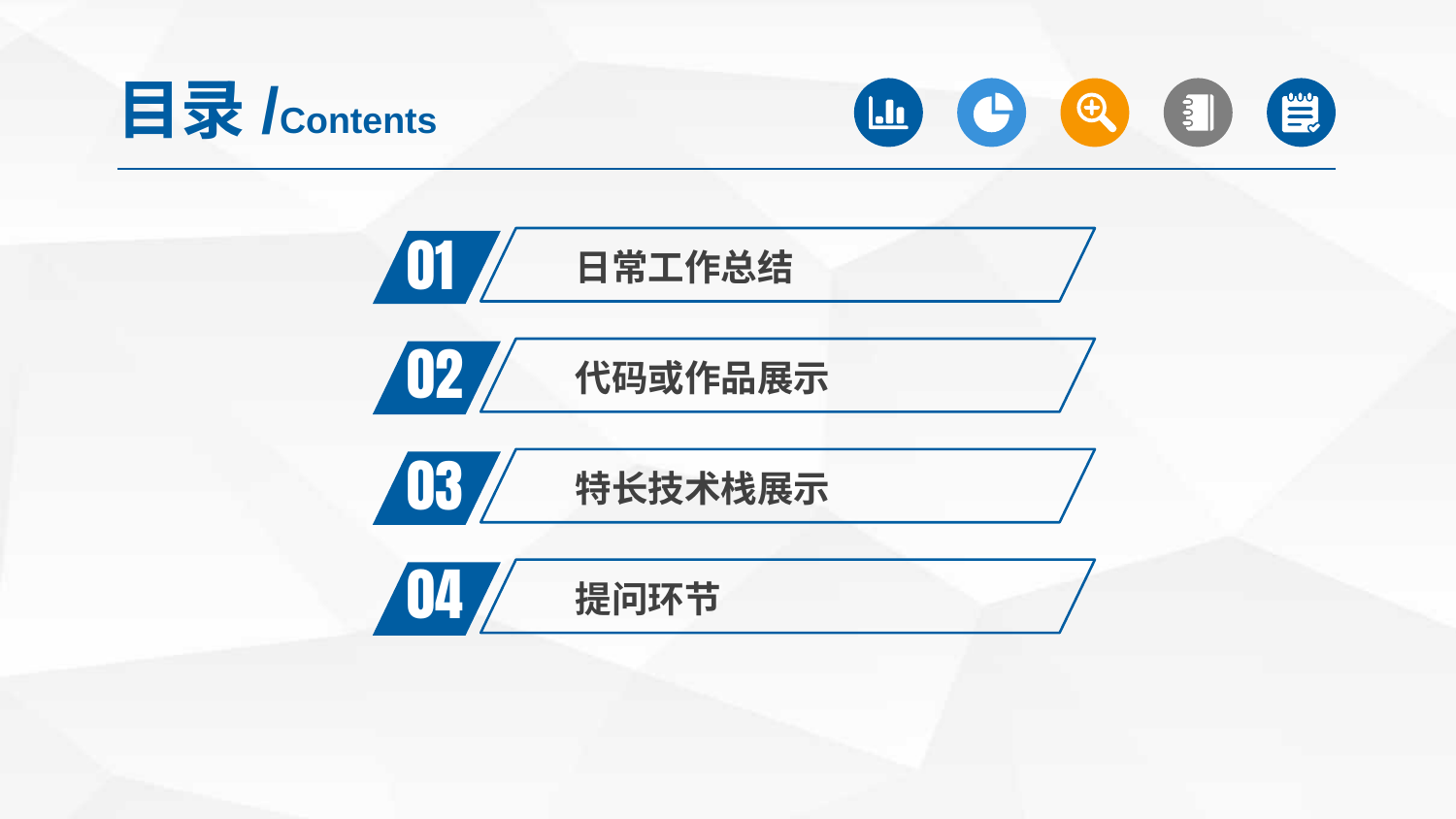

目录/Contents

01

日常工作总结
02

代码或作品展示
03

特长技术栈展示
04

提问环节